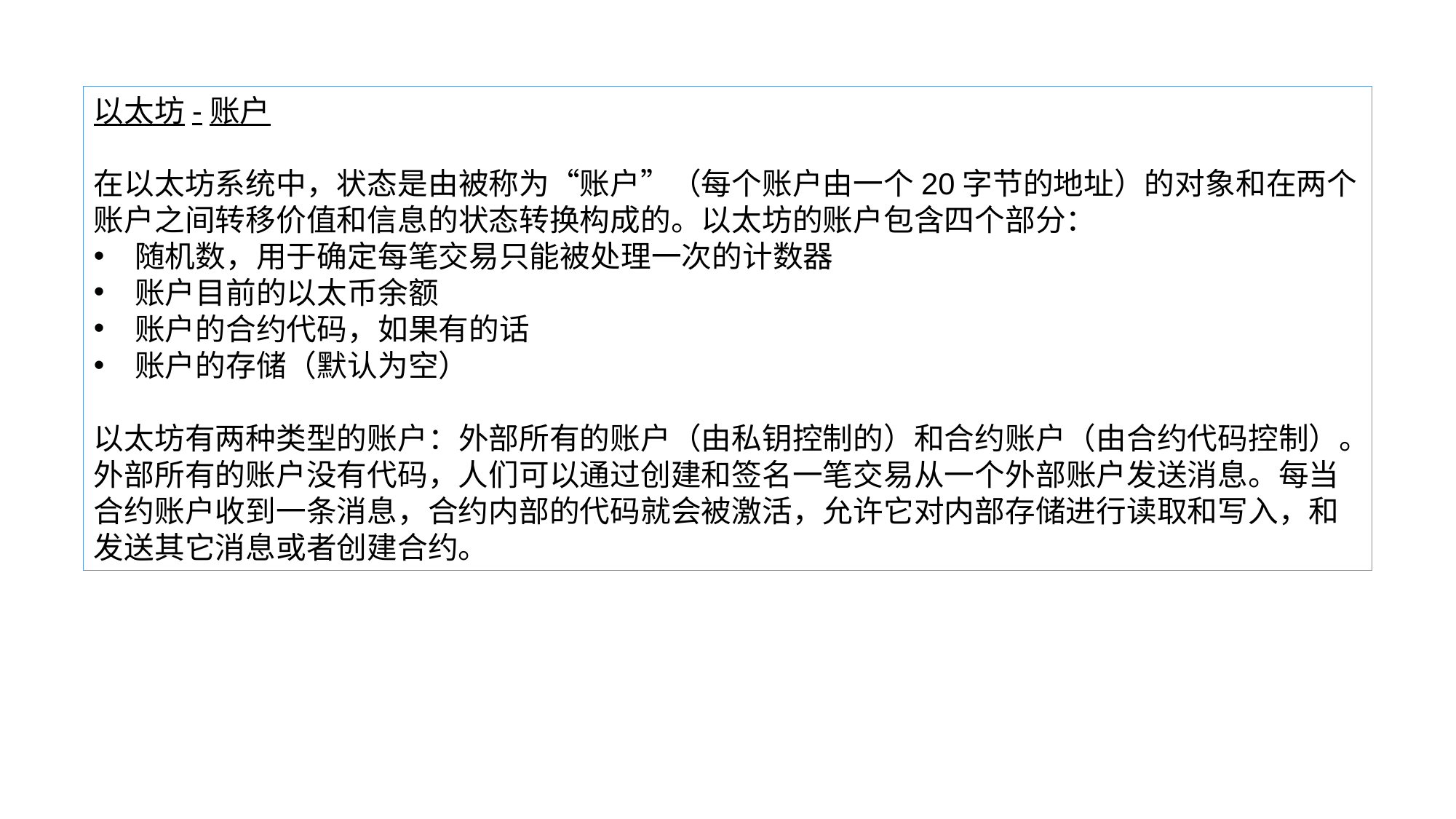

以太坊-账户

在以太坊系统中，状态是由被称为“账户”（每个账户由一个20字节的地址）的对象和在两个账户之间转移价值和信息的状态转换构成的。以太坊的账户包含四个部分：
随机数，用于确定每笔交易只能被处理一次的计数器
账户目前的以太币余额
账户的合约代码，如果有的话
账户的存储（默认为空）

以太坊有两种类型的账户：外部所有的账户（由私钥控制的）和合约账户（由合约代码控制）。外部所有的账户没有代码，人们可以通过创建和签名一笔交易从一个外部账户发送消息。每当合约账户收到一条消息，合约内部的代码就会被激活，允许它对内部存储进行读取和写入，和发送其它消息或者创建合约。